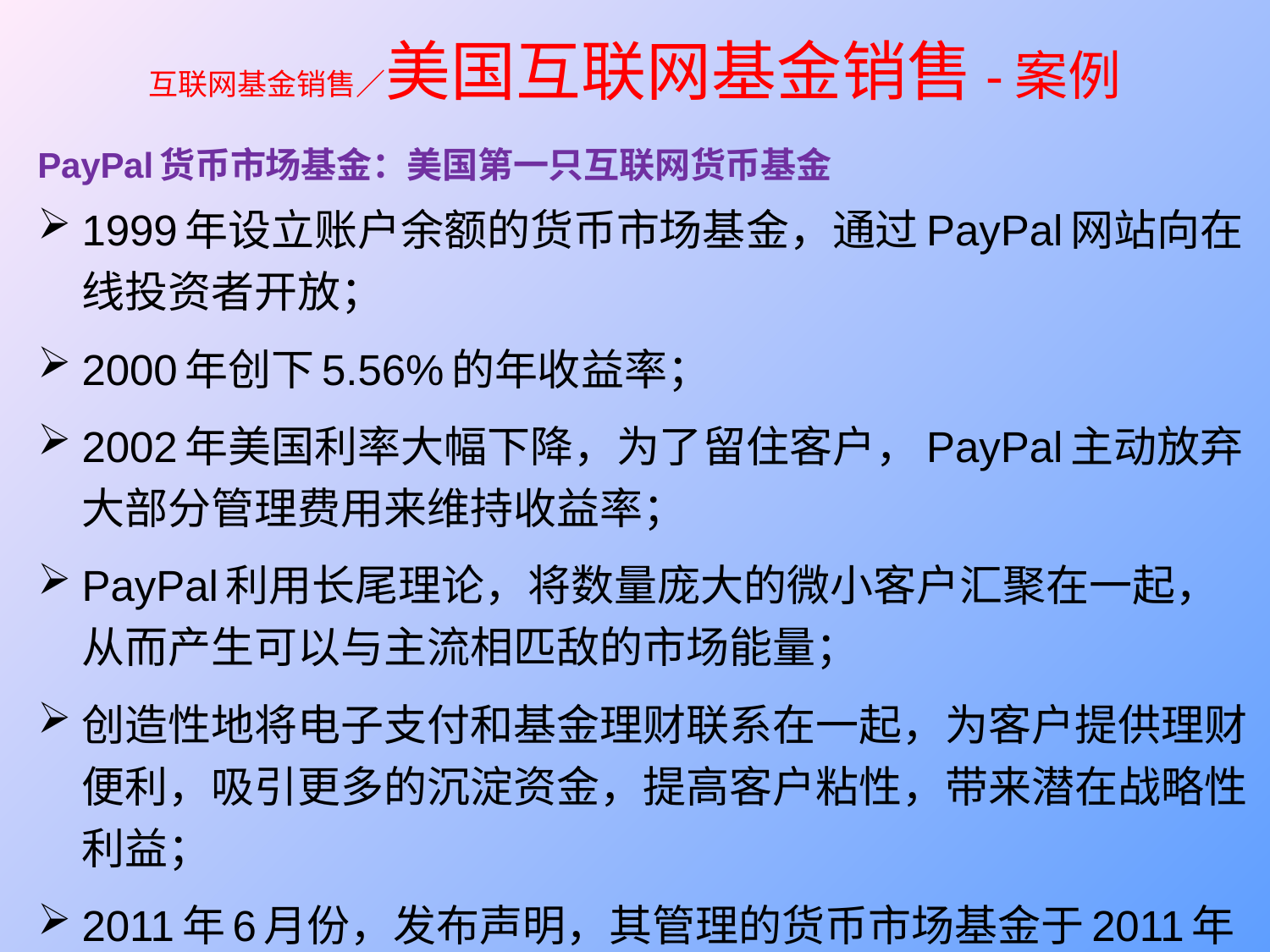

# 互联网基金销售／美国互联网基金销售-案例
PayPal货币市场基金：美国第一只互联网货币基金
1999年设立账户余额的货币市场基金，通过PayPal网站向在线投资者开放；
2000年创下5.56%的年收益率；
2002年美国利率大幅下降，为了留住客户，PayPal主动放弃大部分管理费用来维持收益率；
PayPal利用长尾理论，将数量庞大的微小客户汇聚在一起，从而产生可以与主流相匹敌的市场能量；
创造性地将电子支付和基金理财联系在一起，为客户提供理财便利，吸引更多的沉淀资金，提高客户粘性，带来潜在战略性利益；
2011年6月份，发布声明，其管理的货币市场基金于2011年7月29日关闭-全球第一家互联网货币市场基金退出历史舞台；